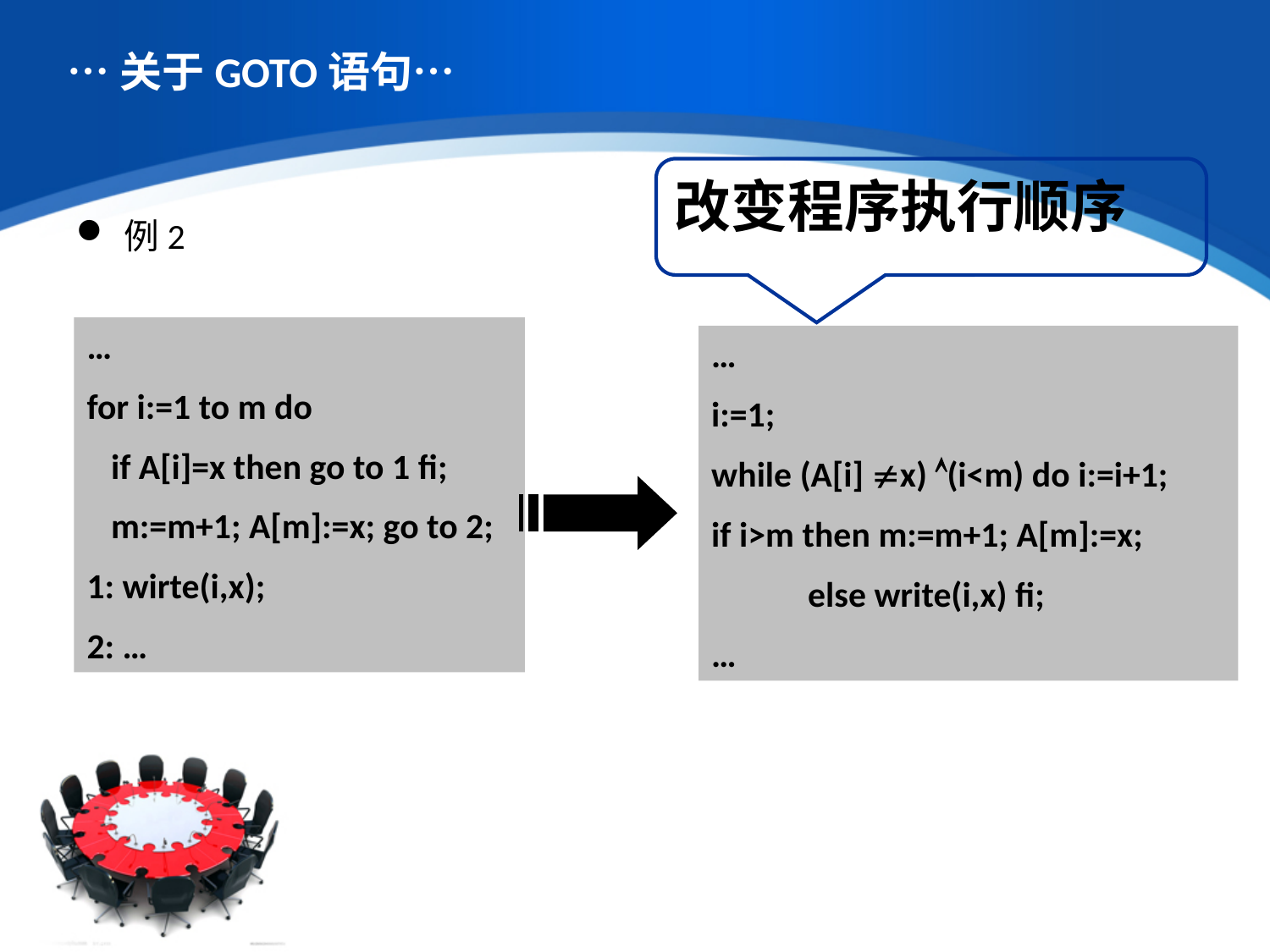

# …关于GOTO语句…
改变程序执行顺序
例2

…
for i:=1 to m do
   if A[i]=x then go to 1 fi;
   m:=m+1; A[m]:=x; go to 2;
1: wirte(i,x);
2: …
…
i:=1;
while (A[i] ≠x) ∧(i<m) do i:=i+1;
if i>m then m:=m+1; A[m]:=x;
            else write(i,x) fi;
…